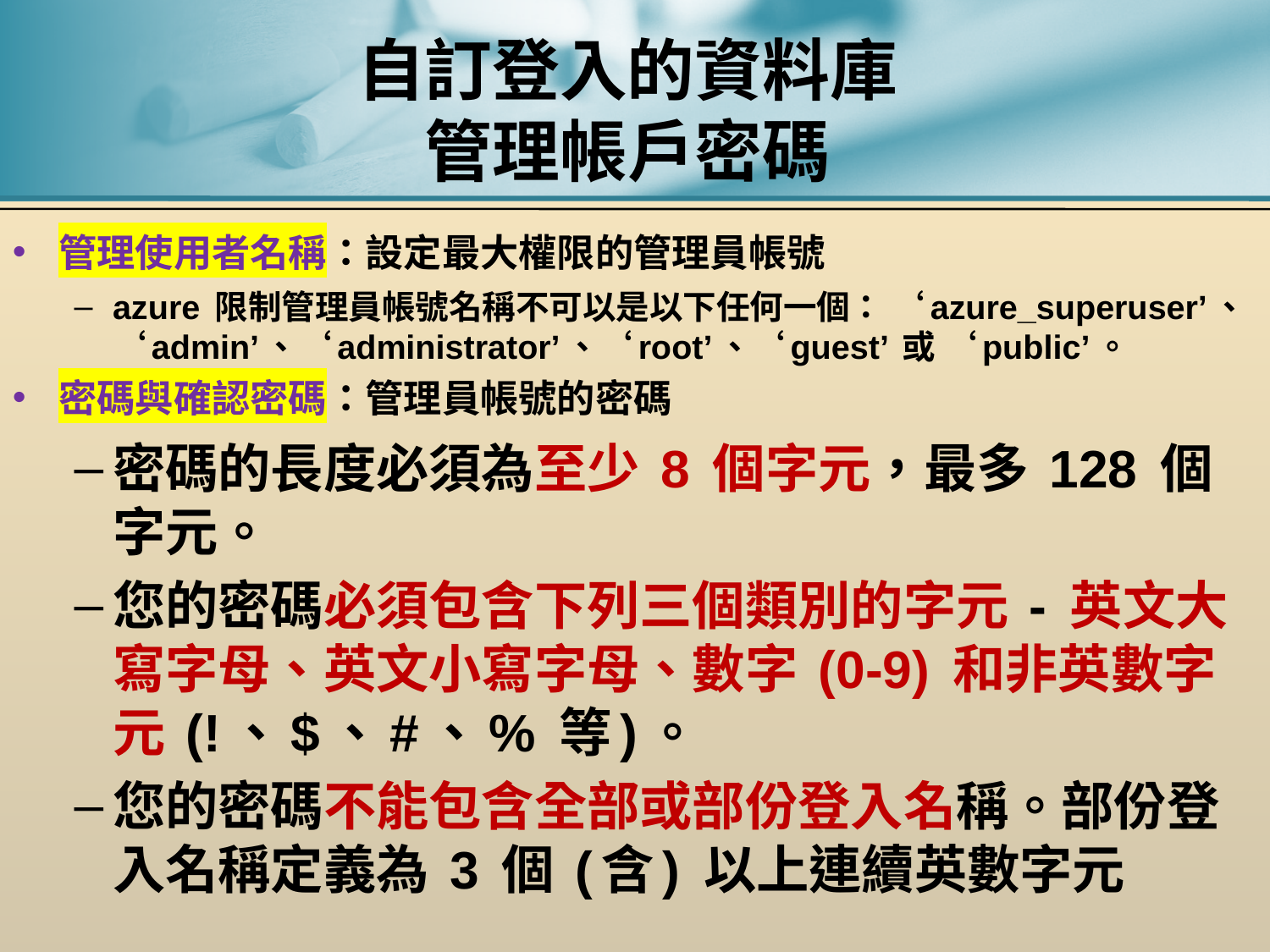

# 自訂登入的資料庫 管理帳戶密碼
管理使用者名稱：設定最大權限的管理員帳號
azure 限制管理員帳號名稱不可以是以下任何一個： ‘azure_superuser’、‘admin’、‘administrator’、‘root’、‘guest’ 或 ‘public’。
密碼與確認密碼：管理員帳號的密碼
密碼的長度必須為至少 8 個字元，最多 128 個字元。
您的密碼必須包含下列三個類別的字元 - 英文大寫字母、英文小寫字母、數字 (0-9) 和非英數字元 (!、$、#、% 等)。
您的密碼不能包含全部或部份登入名稱。部份登入名稱定義為 3 個 (含) 以上連續英數字元